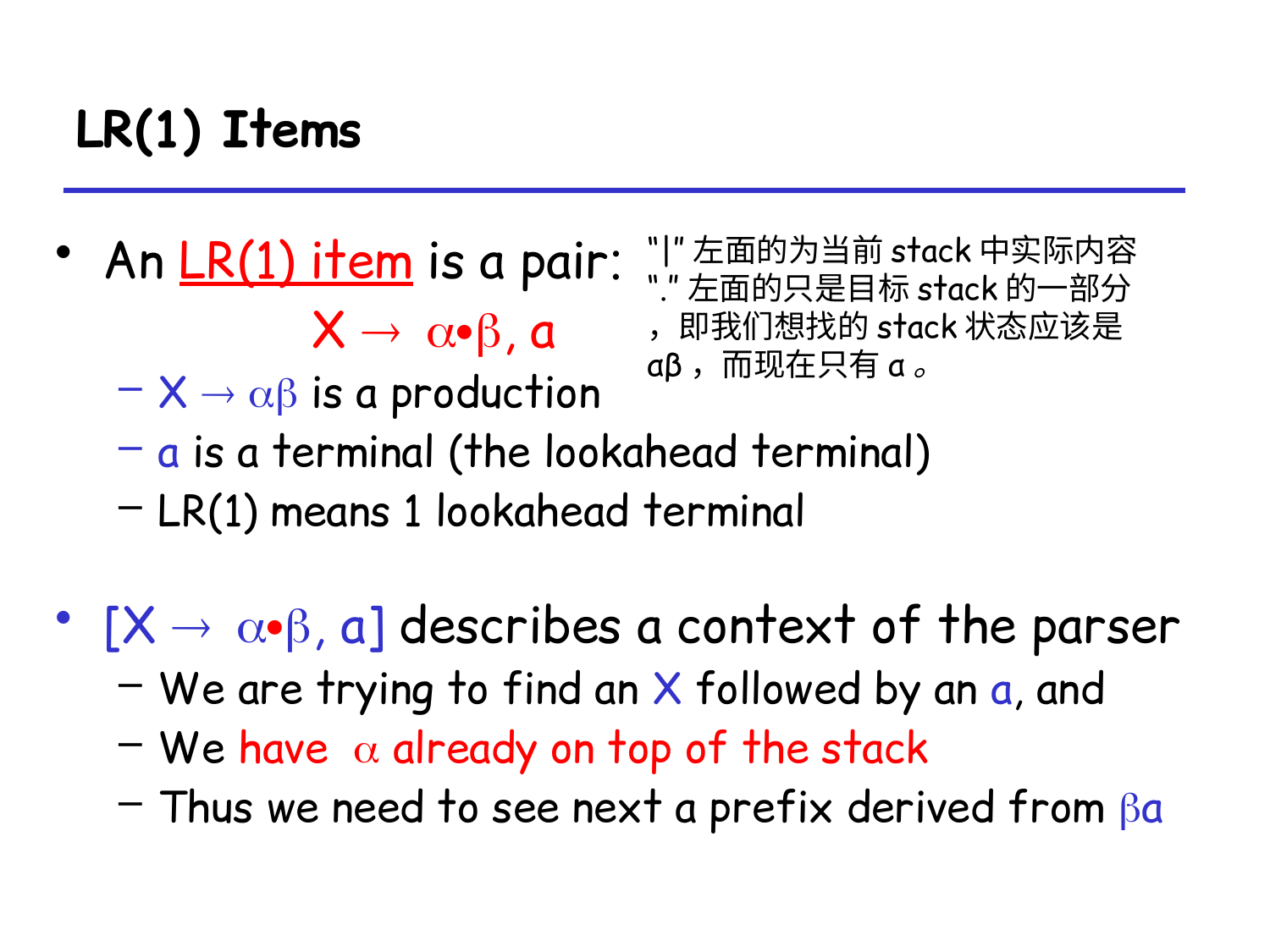

# LR(1) Items
An LR(1) item is a pair:
             X → α•β, a
X → αβ is a production
a is a terminal (the lookahead terminal)
LR(1) means 1 lookahead terminal

[X → α•β, a] describes a context of the parser
We are trying to find an X followed by an a, and
We have  α already on top of the stack
Thus we need to see next a prefix derived from βa
“|”左面的为当前stack中实际内容
“.”左面的只是目标stack的一部分
，即我们想找的stack状态应该是
αβ，而现在只有α。
53